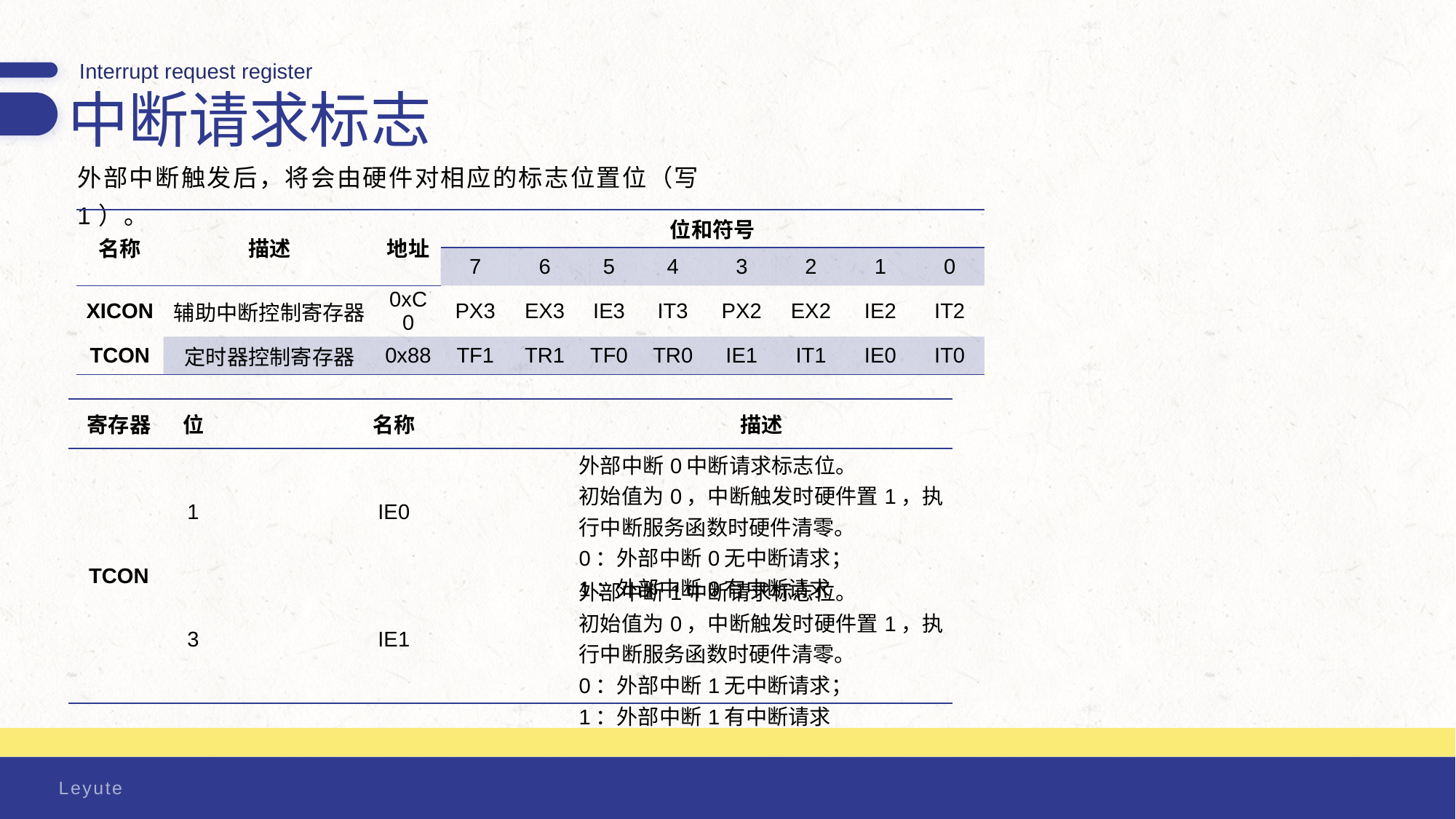

Interrupt request register
中断请求标志
外部中断触发后，将会由硬件对相应的标志位置位（写1）。
| 名称 | 描述 | 地址 | 位和符号 |  |  |  |  |  |  |  |
| --- | --- | --- | --- | --- | --- | --- | --- | --- | --- | --- |
|  |  |  | 7 | 6 | 5 | 4 | 3 | 2 | 1 | 0 |
| XICON | 辅助中断控制寄存器 | 0xC0 | PX3 | EX3 | IE3 | IT3 | PX2 | EX2 | IE2 | IT2 |
| TCON | 定时器控制寄存器 | 0x88 | TF1 | TR1 | TF0 | TR0 | IE1 | IT1 | IE0 | IT0 |
| 寄存器 | 位 | 名称 | 描述 |
| --- | --- | --- | --- |
| TCON | 1 | IE0 | 外部中断0中断请求标志位。 初始值为0，中断触发时硬件置1，执行中断服务函数时硬件清零。 0：外部中断0无中断请求； 1：外部中断0有中断请求 |
|  | 3 | IE1 | 外部中断1中断请求标志位。 初始值为0，中断触发时硬件置1，执行中断服务函数时硬件清零。 0：外部中断1无中断请求； 1：外部中断1有中断请求 |